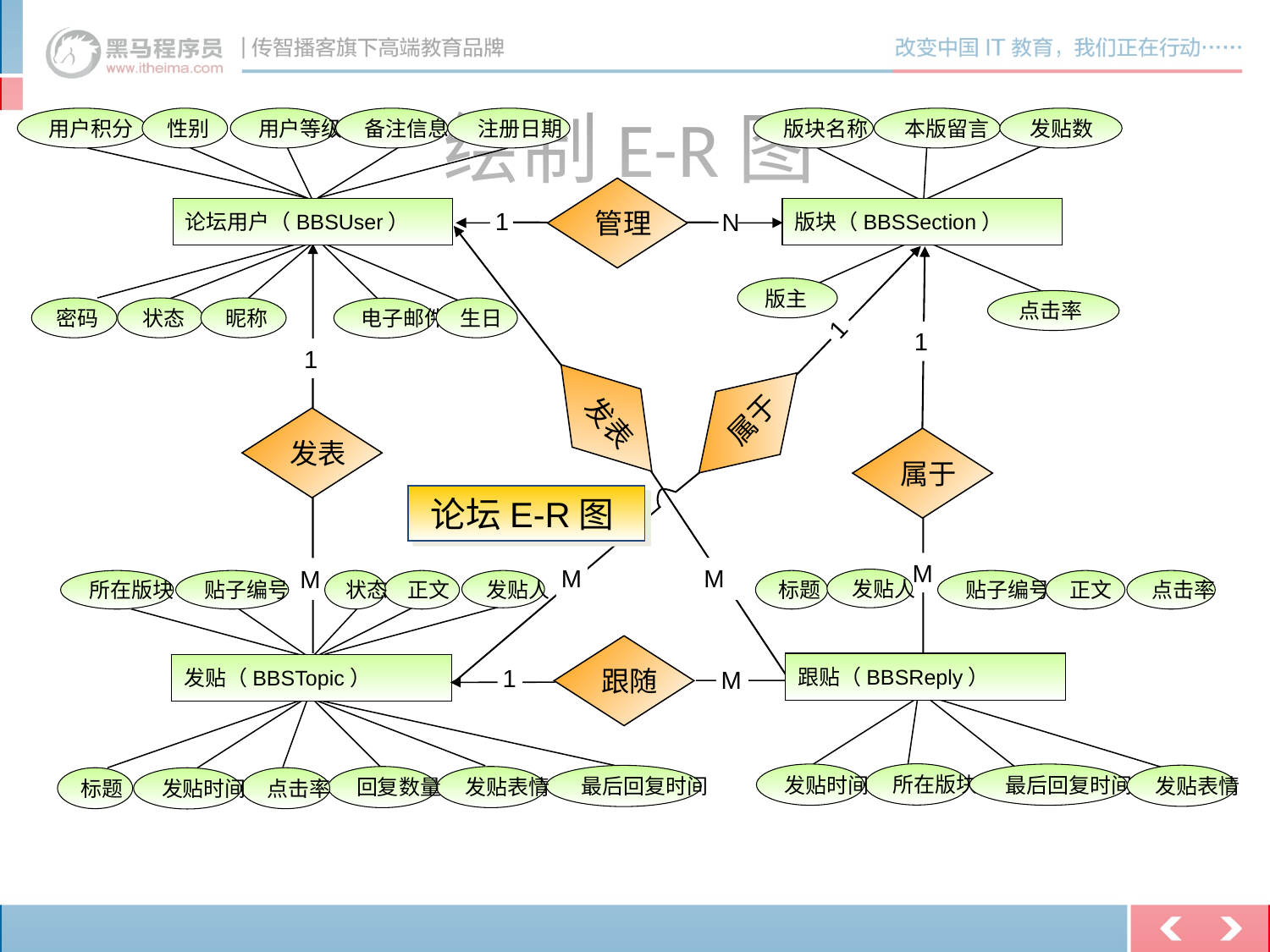

用户积分
性别
用户等级
备注信息
注册日期
版块名称
本版留言
发贴数

管理
论坛用户（BBSUser）
版块（BBSSection）
1
N

版主
点击率
密码
状态
昵称
生日
电子邮件
1
1
1
发表
属于
发表
属于

M
M
M
M
M
发贴人
所在版块
贴子编号
状态
正文
发贴人
标题
贴子编号
正文
点击率

跟随
跟贴（BBSReply）
发贴（BBSTopic）
1
M

所在版块
发贴时间
最后回复时间
发贴表情
最后回复时间
回复数量
发贴表情
标题
发贴时间
点击率
# 绘制E-R图
论坛E-R图